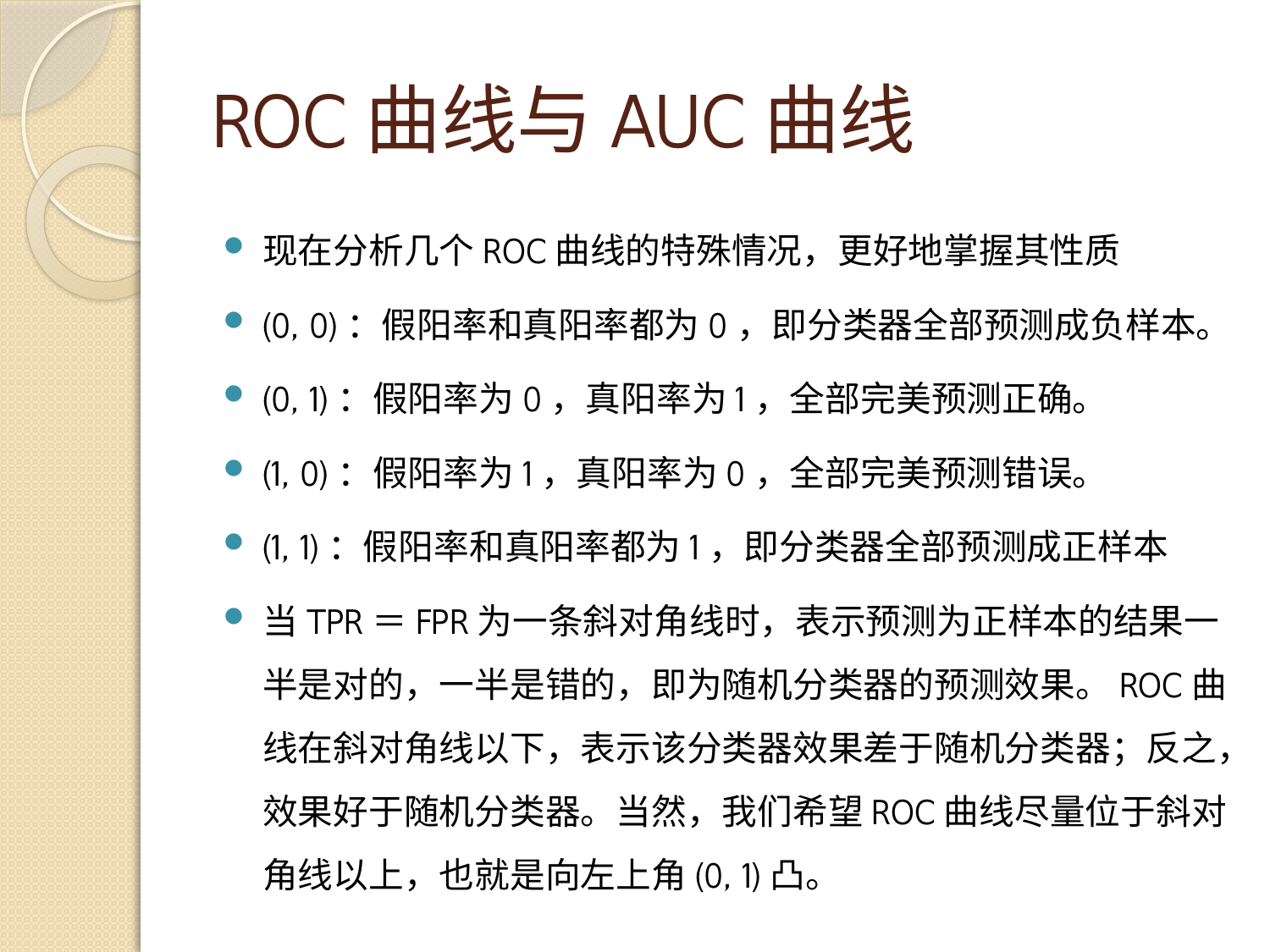

# ROC曲线与AUC曲线
现在分析几个ROC曲线的特殊情况，更好地掌握其性质
(0, 0)：假阳率和真阳率都为0，即分类器全部预测成负样本。
(0, 1)：假阳率为0，真阳率为1，全部完美预测正确。
(1, 0)：假阳率为1，真阳率为0，全部完美预测错误。
(1, 1)：假阳率和真阳率都为1，即分类器全部预测成正样本
当TPR＝FPR为一条斜对角线时，表示预测为正样本的结果一半是对的，一半是错的，即为随机分类器的预测效果。ROC曲线在斜对角线以下，表示该分类器效果差于随机分类器；反之，效果好于随机分类器。当然，我们希望ROC曲线尽量位于斜对角线以上，也就是向左上角(0, 1)凸。